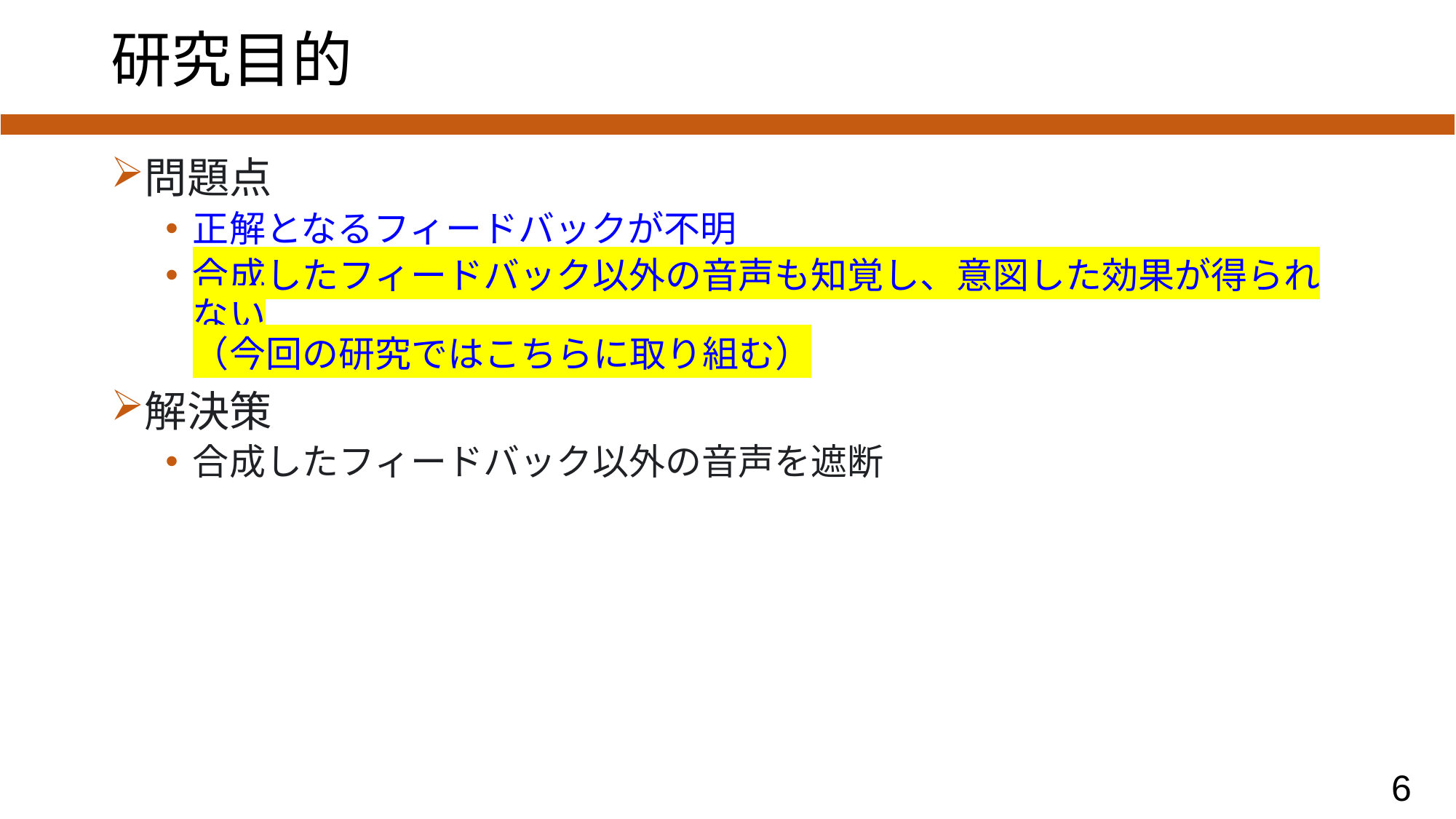

# 研究目的
問題点
正解となるフィードバックが不明
合成したフィードバック以外の音声も知覚し、意図した効果が得られない
（今回の研究ではこちらに取り組む）
解決策
合成したフィードバック以外の音声を遮断